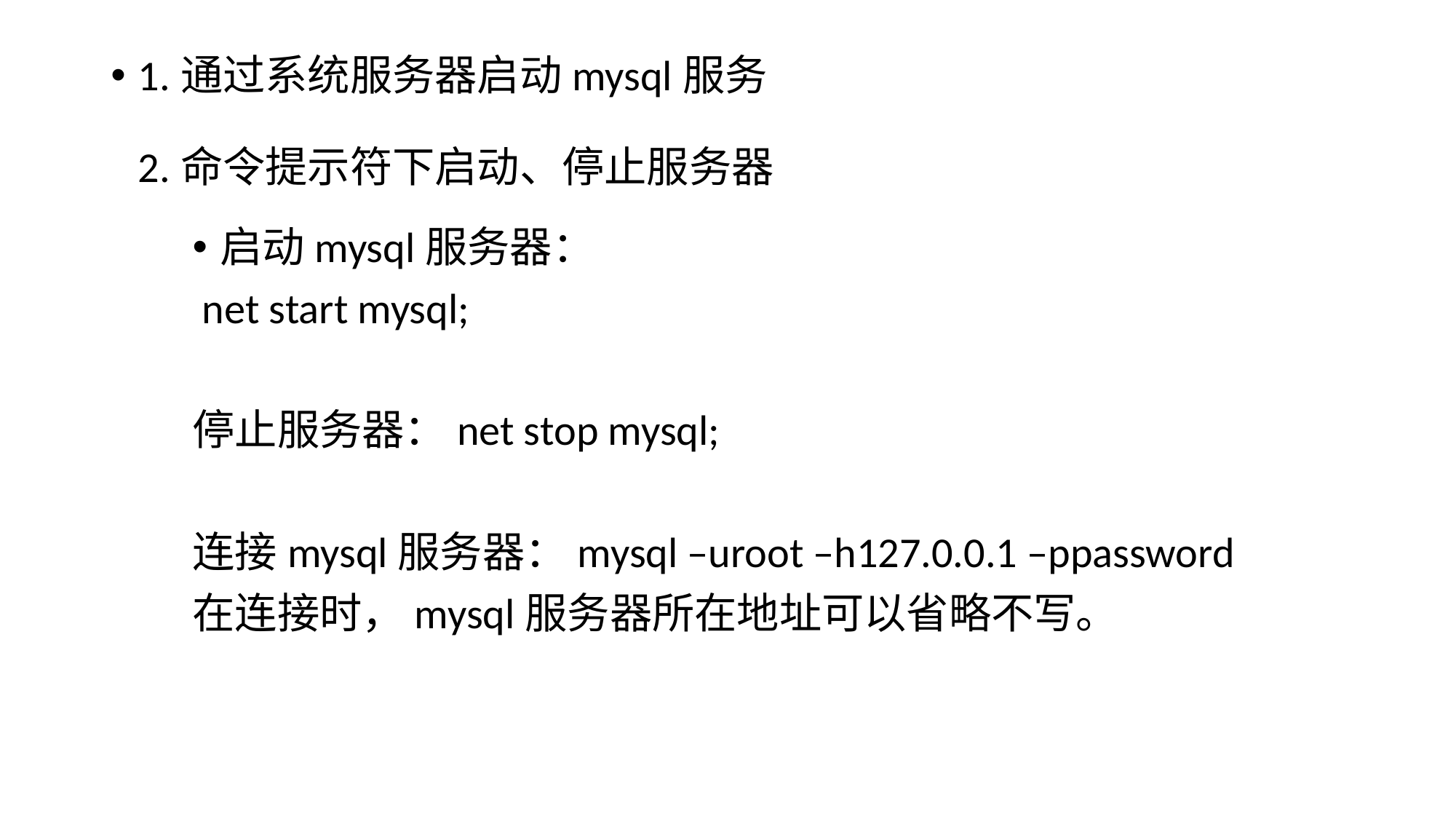

# 1.通过系统服务器启动mysql服务 2.命令提示符下启动、停止服务器
启动mysql服务器：
 net start mysql;

停止服务器：net stop mysql;

连接mysql服务器：mysql –uroot –h127.0.0.1 –ppassword
在连接时，mysql服务器所在地址可以省略不写。